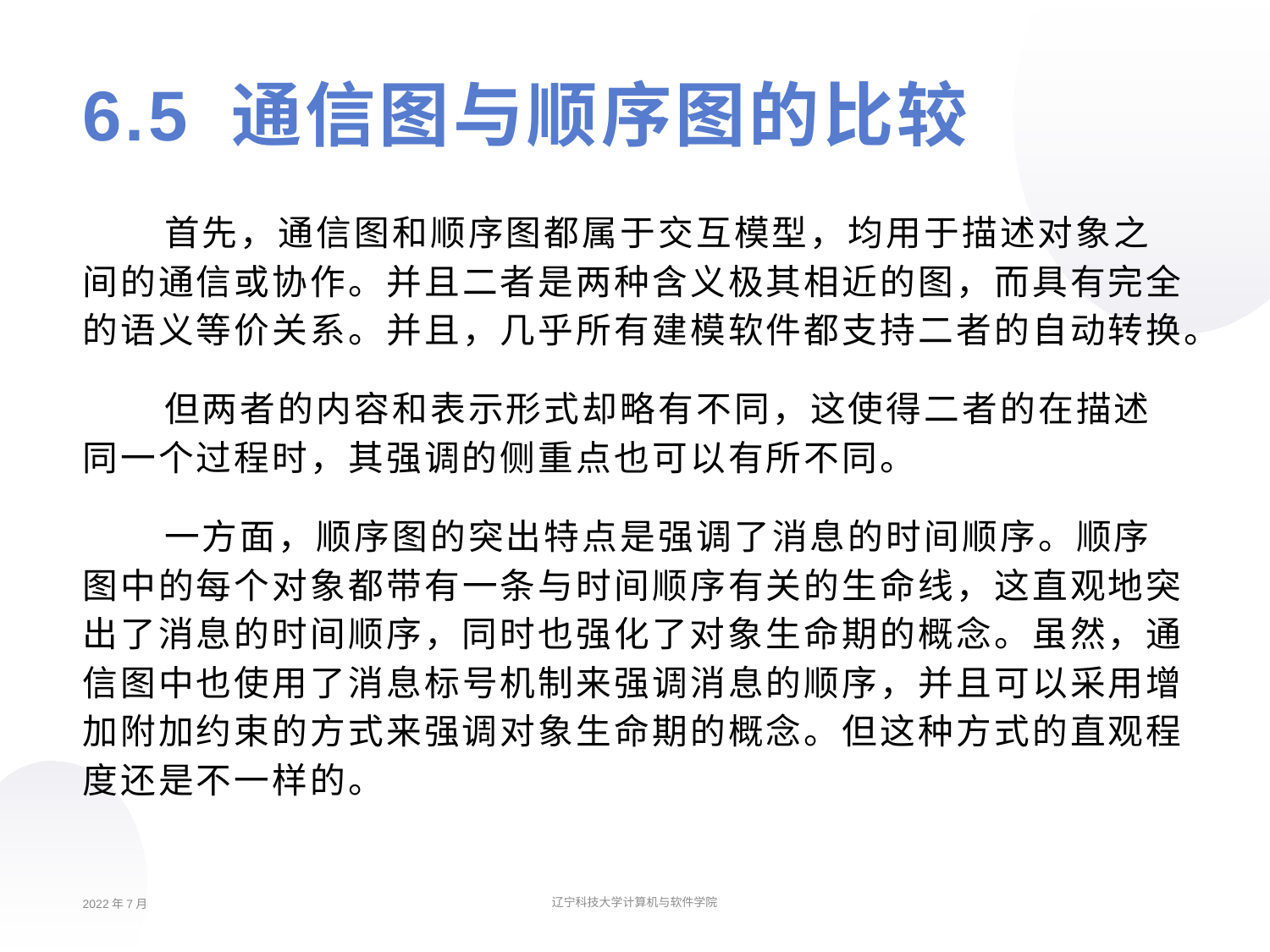

# 6.5 通信图与顺序图的比较
首先，通信图和顺序图都属于交互模型，均用于描述对象之间的通信或协作。并且二者是两种含义极其相近的图，而具有完全的语义等价关系。并且，几乎所有建模软件都支持二者的自动转换。
但两者的内容和表示形式却略有不同，这使得二者的在描述同一个过程时，其强调的侧重点也可以有所不同。
一方面，顺序图的突出特点是强调了消息的时间顺序。顺序图中的每个对象都带有一条与时间顺序有关的生命线，这直观地突出了消息的时间顺序，同时也强化了对象生命期的概念。虽然，通信图中也使用了消息标号机制来强调消息的顺序，并且可以采用增加附加约束的方式来强调对象生命期的概念。但这种方式的直观程度还是不一样的。

2022年7月
48
辽宁科技大学计算机与软件学院